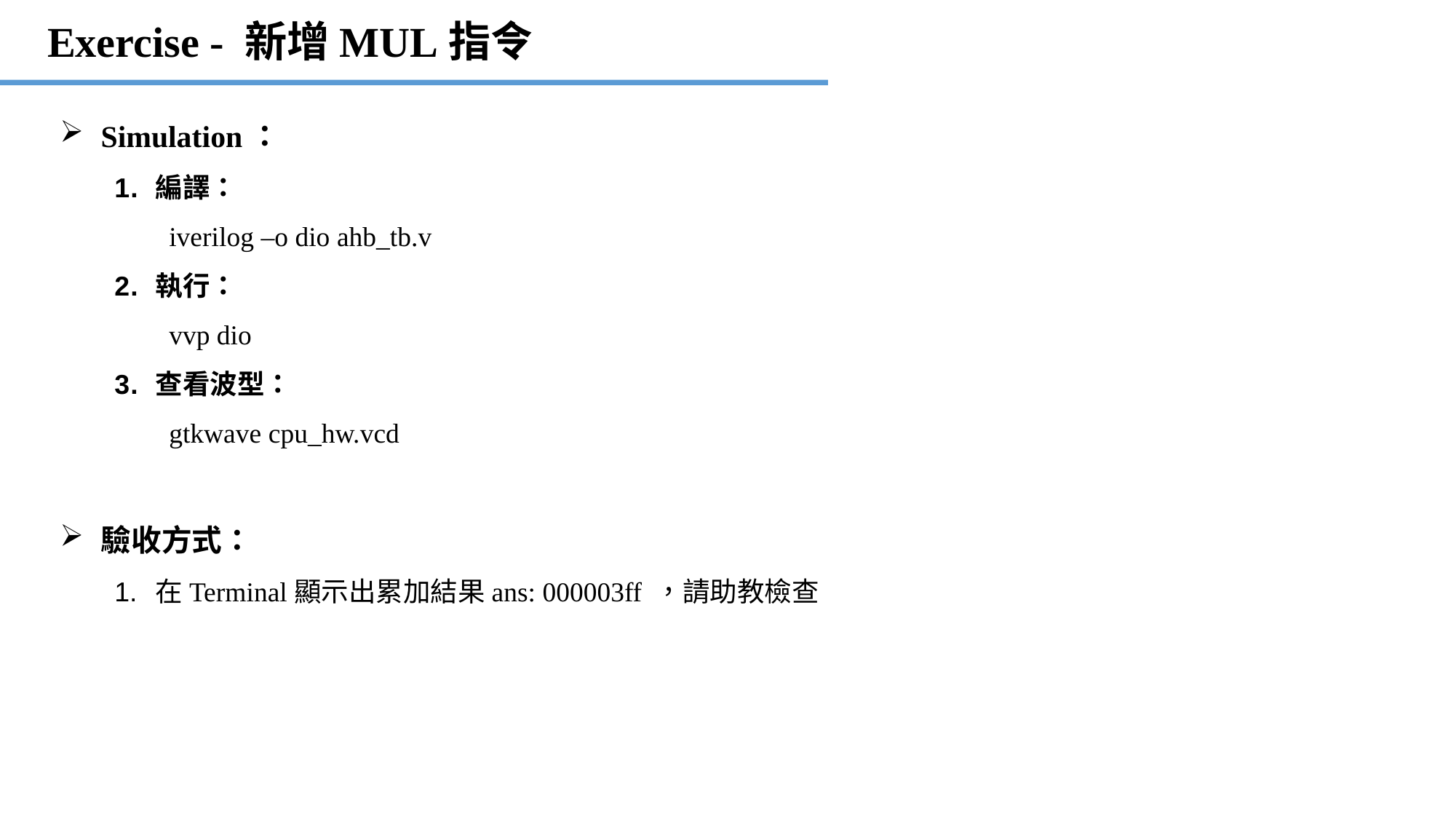

Exercise - 新增MUL指令

Simulation：
編譯：
iverilog –o dio ahb_tb.v
執行：
vvp dio
查看波型：
gtkwave cpu_hw.vcd

驗收方式：
在Terminal顯示出累加結果ans: 000003ff ，請助教檢查